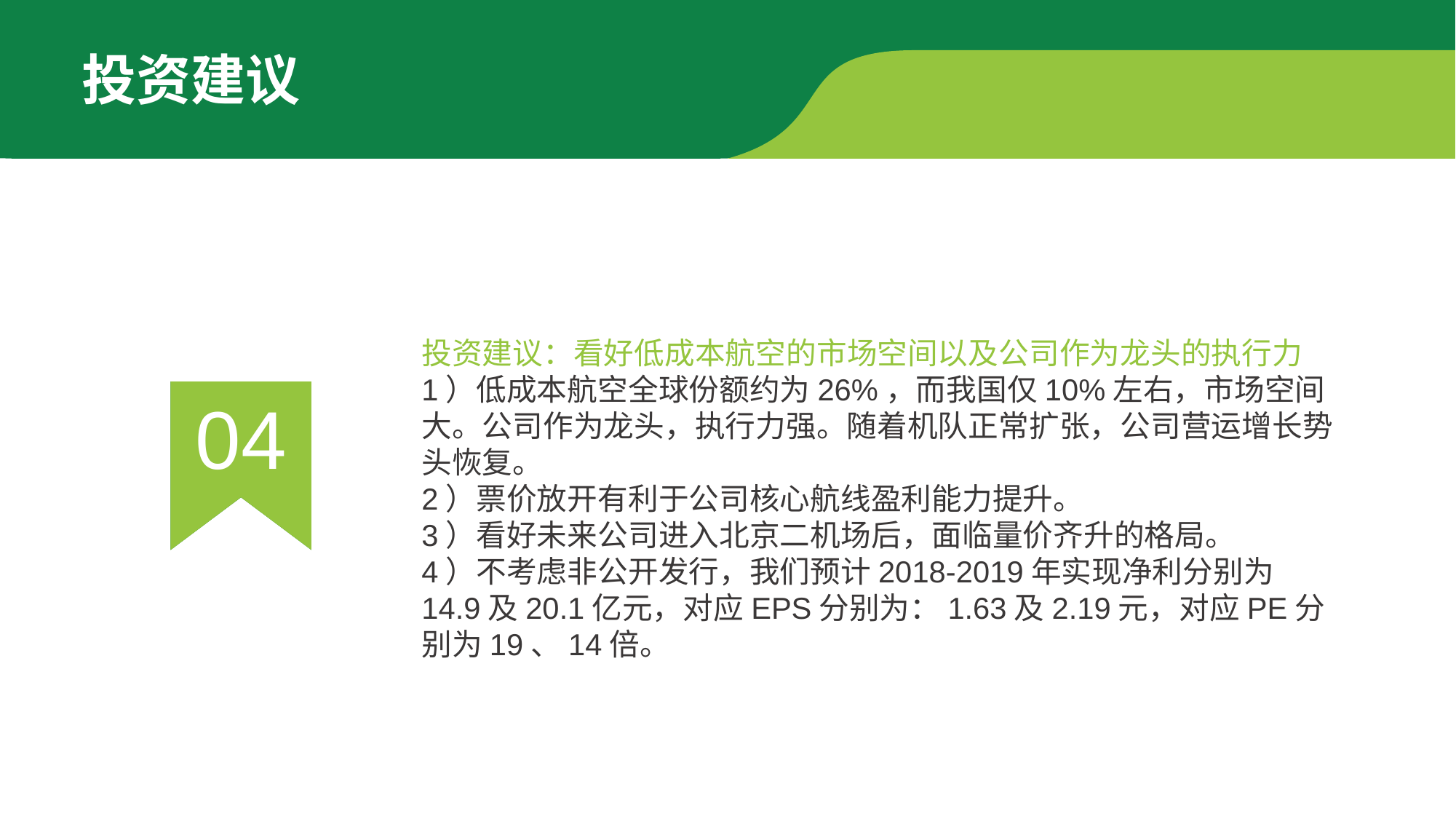

投资建议

投资建议：看好低成本航空的市场空间以及公司作为龙头的执行力
1）低成本航空全球份额约为26%，而我国仅10%左右，市场空间大。公司作为龙头，执行力强。随着机队正常扩张，公司营运增长势头恢复。
2）票价放开有利于公司核心航线盈利能力提升。
3）看好未来公司进入北京二机场后，面临量价齐升的格局。
4）不考虑非公开发行，我们预计2018-2019年实现净利分别为14.9及20.1亿元，对应EPS分别为：1.63及2.19元，对应PE分别为19、14倍。
04
01